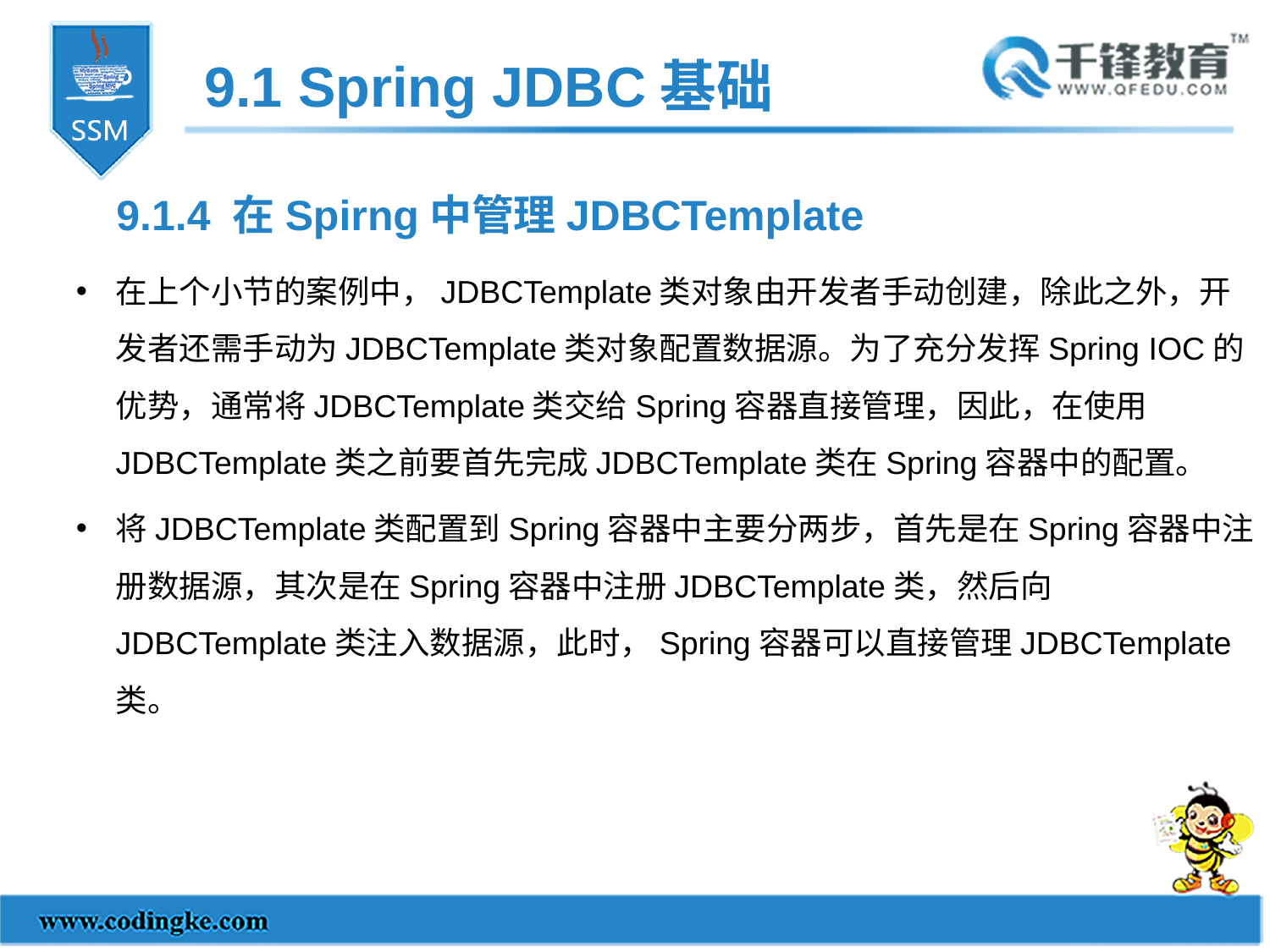

9.1 Spring JDBC基础
9.1.4 在Spirng中管理JDBCTemplate
在上个小节的案例中，JDBCTemplate类对象由开发者手动创建，除此之外，开发者还需手动为JDBCTemplate类对象配置数据源。为了充分发挥Spring IOC的优势，通常将JDBCTemplate类交给Spring容器直接管理，因此，在使用JDBCTemplate类之前要首先完成JDBCTemplate类在Spring容器中的配置。
将JDBCTemplate类配置到Spring容器中主要分两步，首先是在Spring容器中注册数据源，其次是在Spring容器中注册JDBCTemplate类，然后向JDBCTemplate类注入数据源，此时，Spring容器可以直接管理JDBCTemplate类。